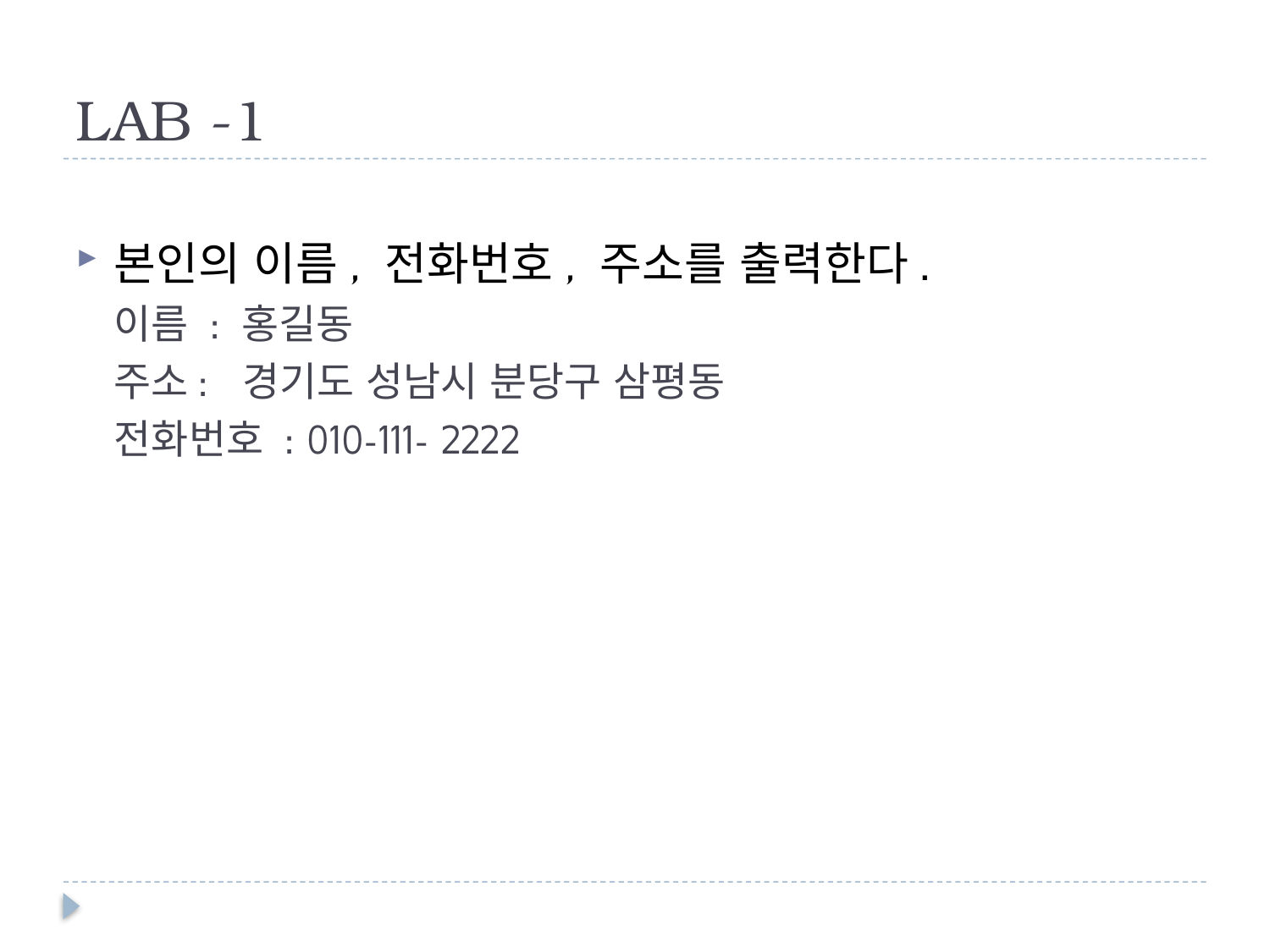

# LAB -1

본인의 이름, 전화번호, 주소를 출력한다.
이름 : 홍길동
주소:  경기도 성남시 분당구 삼평동
전화번호 : 010-111- 2222